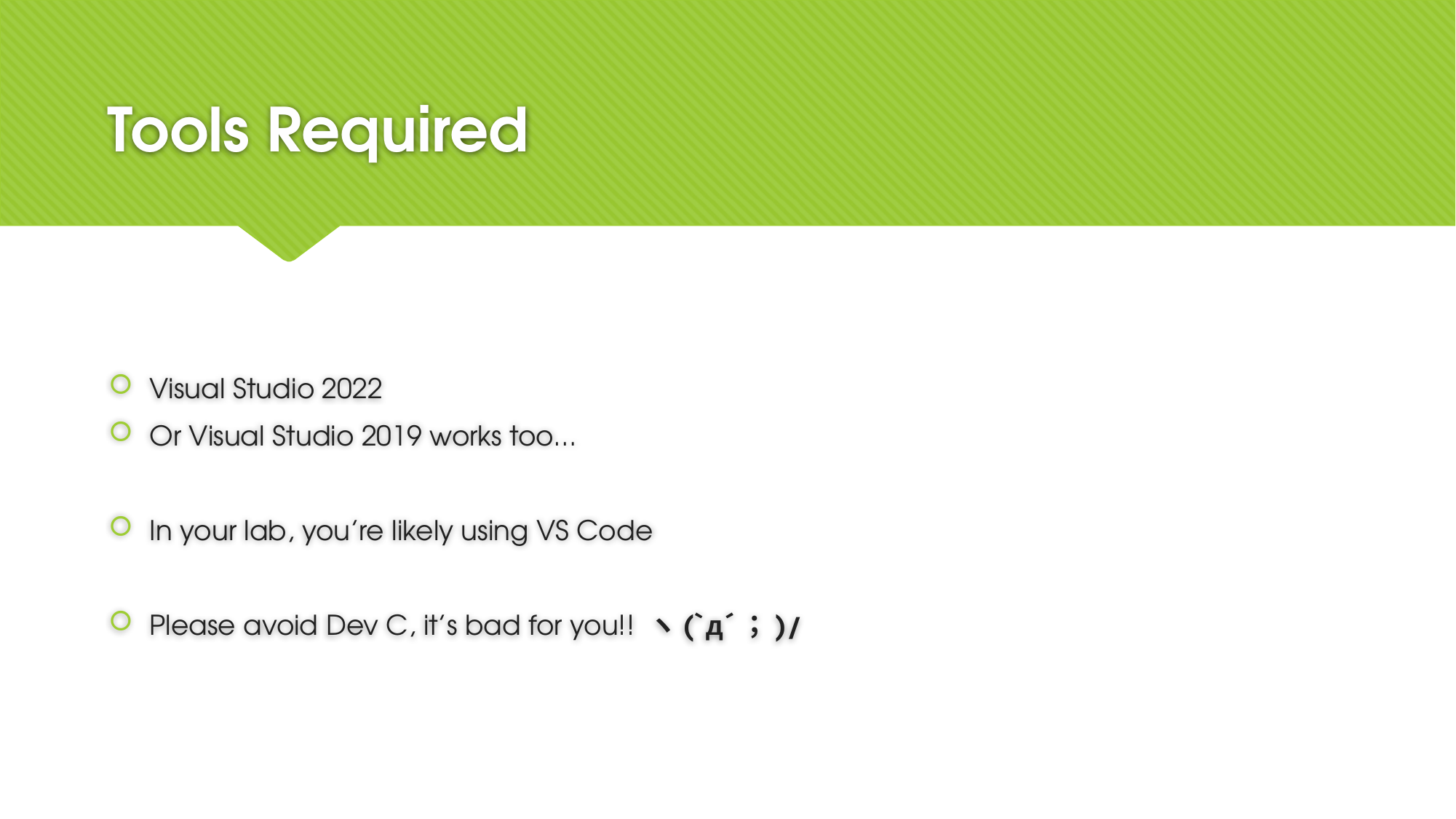

# Tools Required

Visual Studio 2022
Or Visual Studio 2019 works too…

In your lab, you’re likely using VS Code

Please avoid Dev C, it’s bad for you!! ヽ(`д´；)/